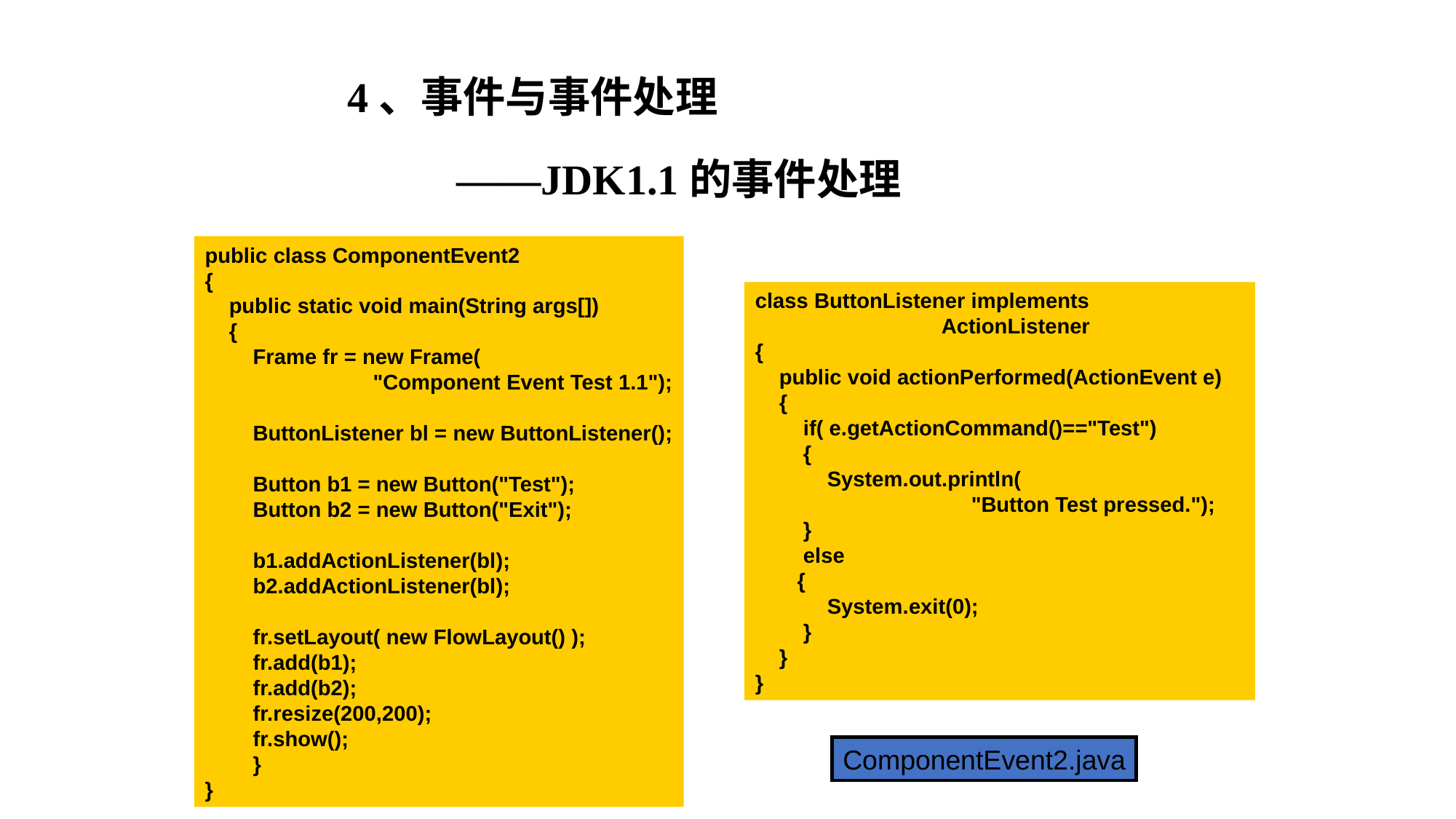

4、事件与事件处理
	——JDK1.1的事件处理
public class ComponentEvent2
{
    public static void main(String args[])
    {
        Frame fr = new Frame(
                            "Component Event Test 1.1");

        ButtonListener bl = new ButtonListener();

        Button b1 = new Button("Test");
        Button b2 = new Button("Exit");

        b1.addActionListener(bl);
        b2.addActionListener(bl);

        fr.setLayout( new FlowLayout() );
        fr.add(b1);
        fr.add(b2);
        fr.resize(200,200);
        fr.show();
        }
}
class ButtonListener implements
                               ActionListener
{
    public void actionPerformed(ActionEvent e)
    {
        if( e.getActionCommand()=="Test")
        {
            System.out.println(
                                    "Button Test pressed.");
        }
        else
       {
            System.exit(0);
        }
    }
}
ComponentEvent2.java